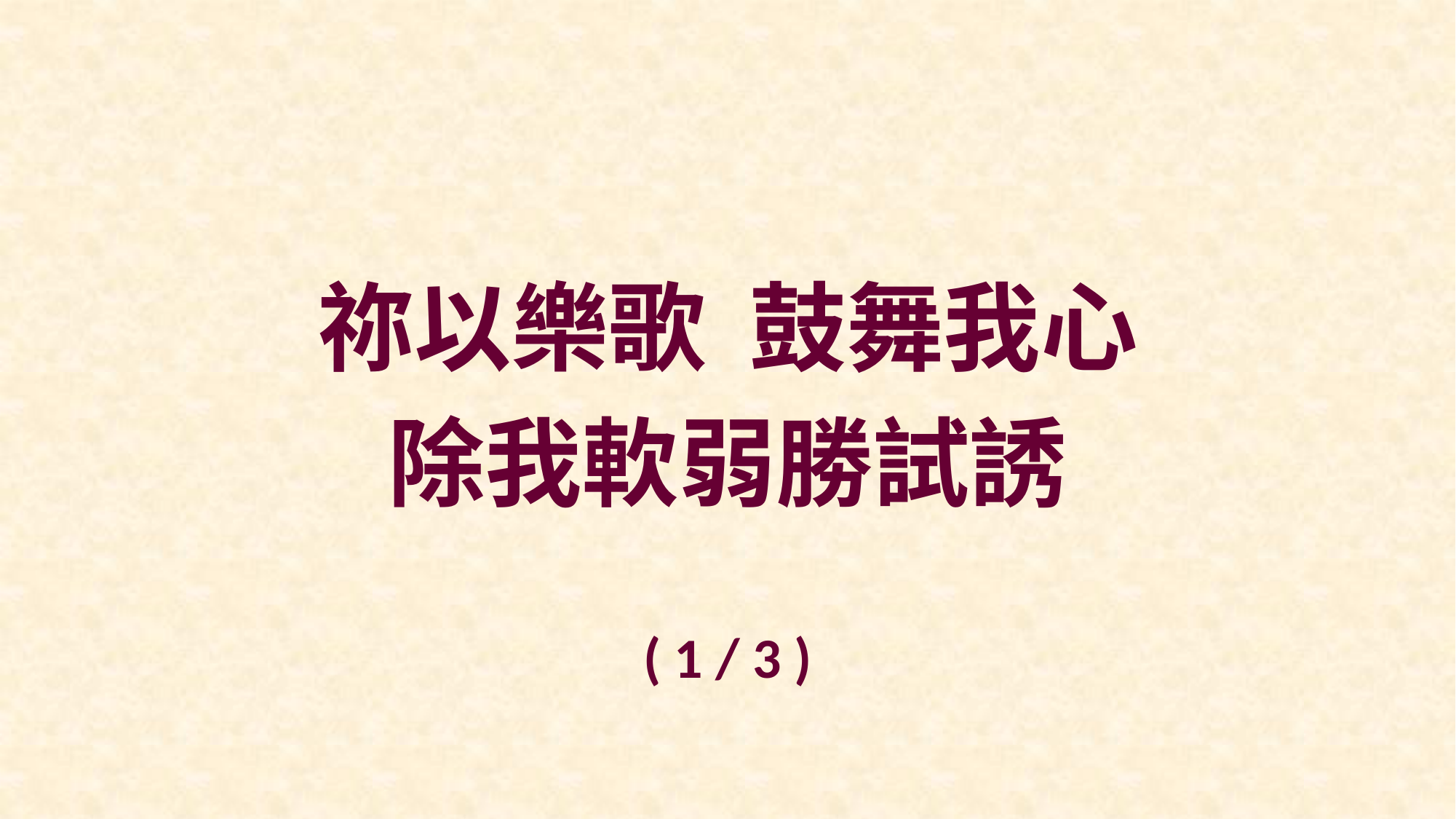

祢以樂歌  鼓舞我心
除我軟弱勝試誘
( 1 / 3 )